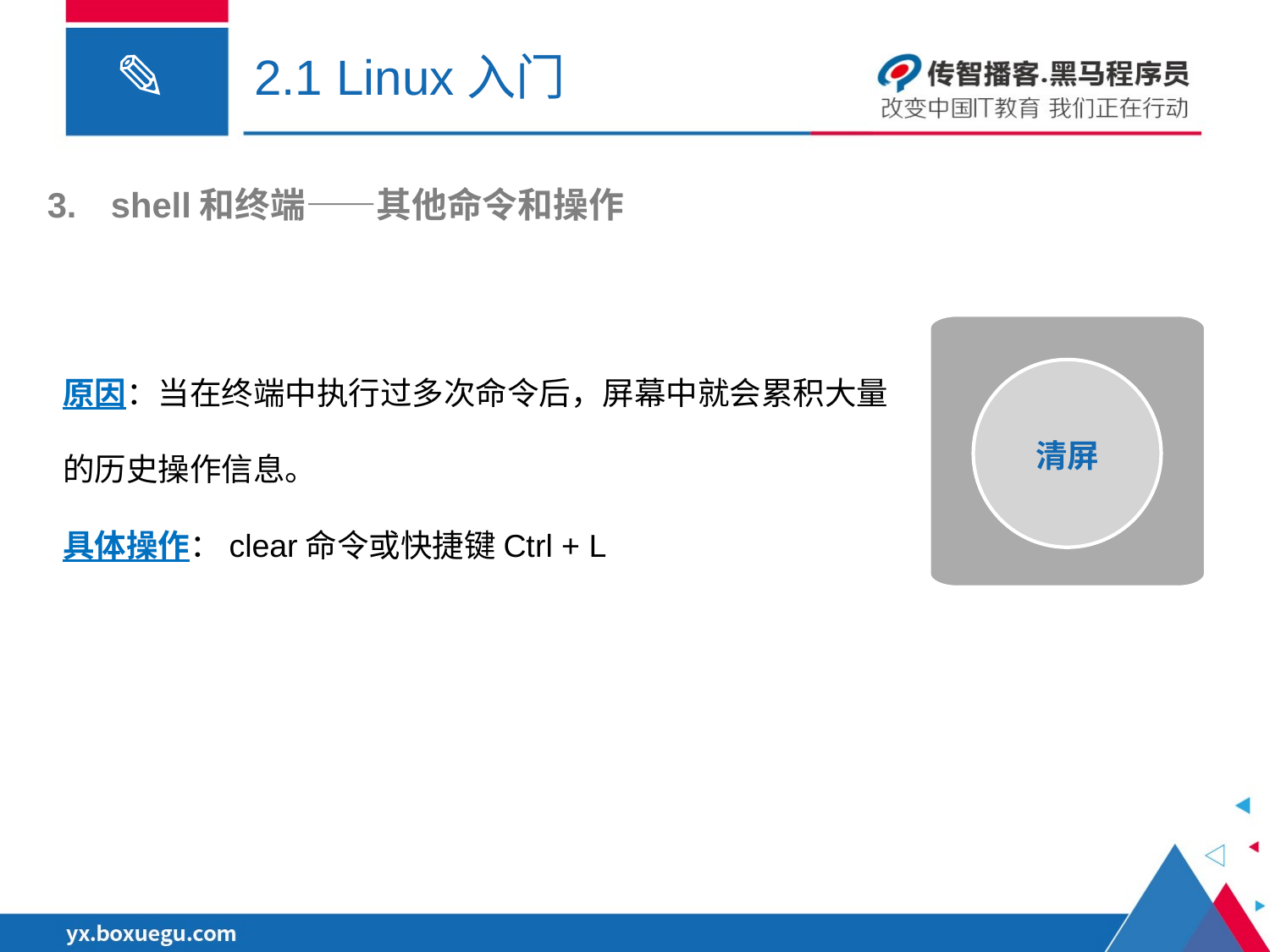

# 2.1 Linux入门
shell和终端——其他命令和操作

清屏
原因：当在终端中执行过多次命令后，屏幕中就会累积大量的历史操作信息。
具体操作：clear命令或快捷键Ctrl + L